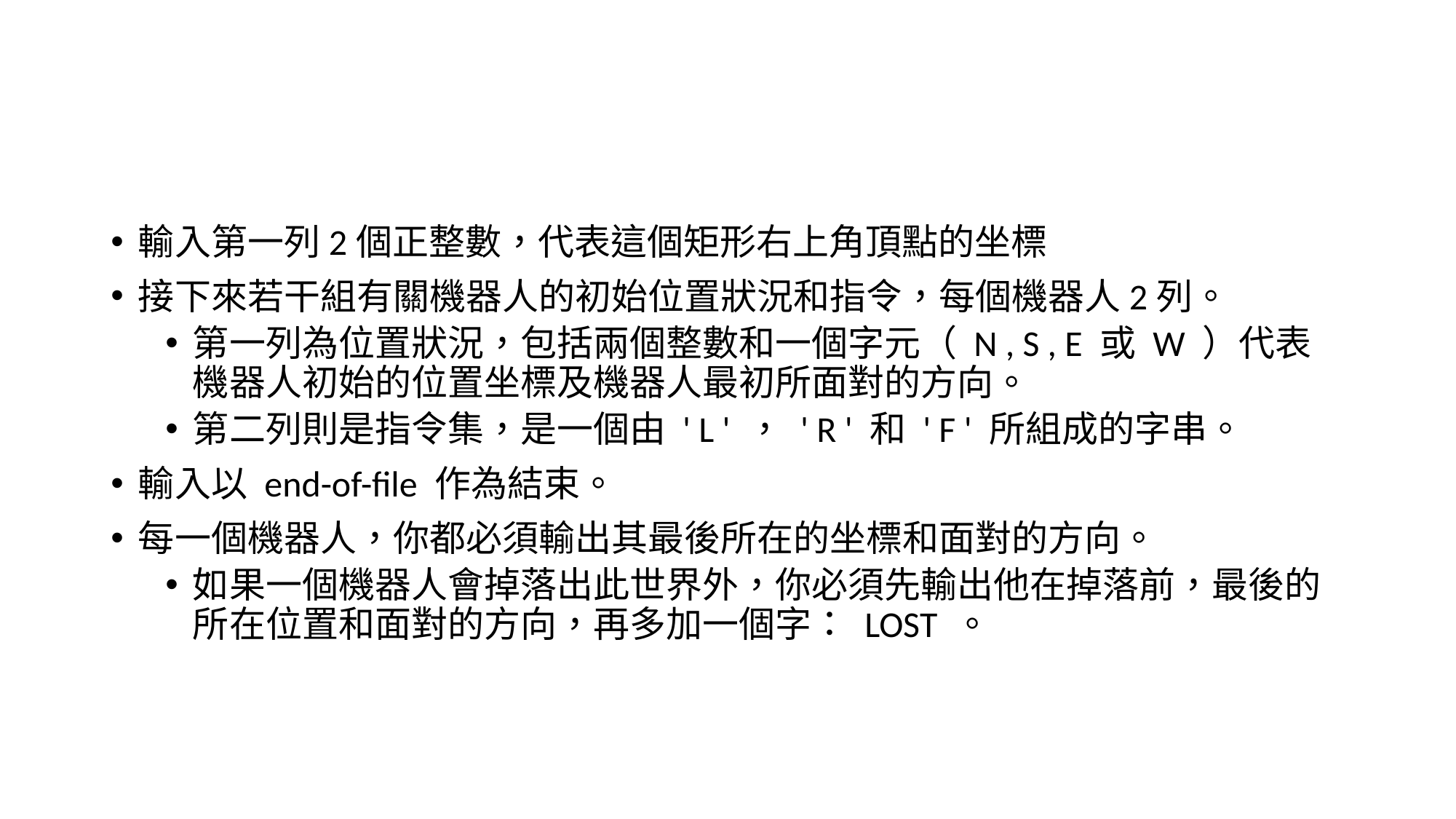

#
輸入第一列2個正整數，代表這個矩形右上角頂點的坐標
接下來若干組有關機器人的初始位置狀況和指令，每個機器人2列。
第一列為位置狀況，包括兩個整數和一個字元（ N , S , E 或 W ）代表機器人初始的位置坐標及機器人最初所面對的方向。
第二列則是指令集，是一個由 ' L ' ， ' R ' 和 ' F ' 所組成的字串。
輸入以 end-of-file 作為結束。
每一個機器人，你都必須輸出其最後所在的坐標和面對的方向。
如果一個機器人會掉落出此世界外，你必須先輸出他在掉落前，最後的所在位置和面對的方向，再多加一個字： LOST 。